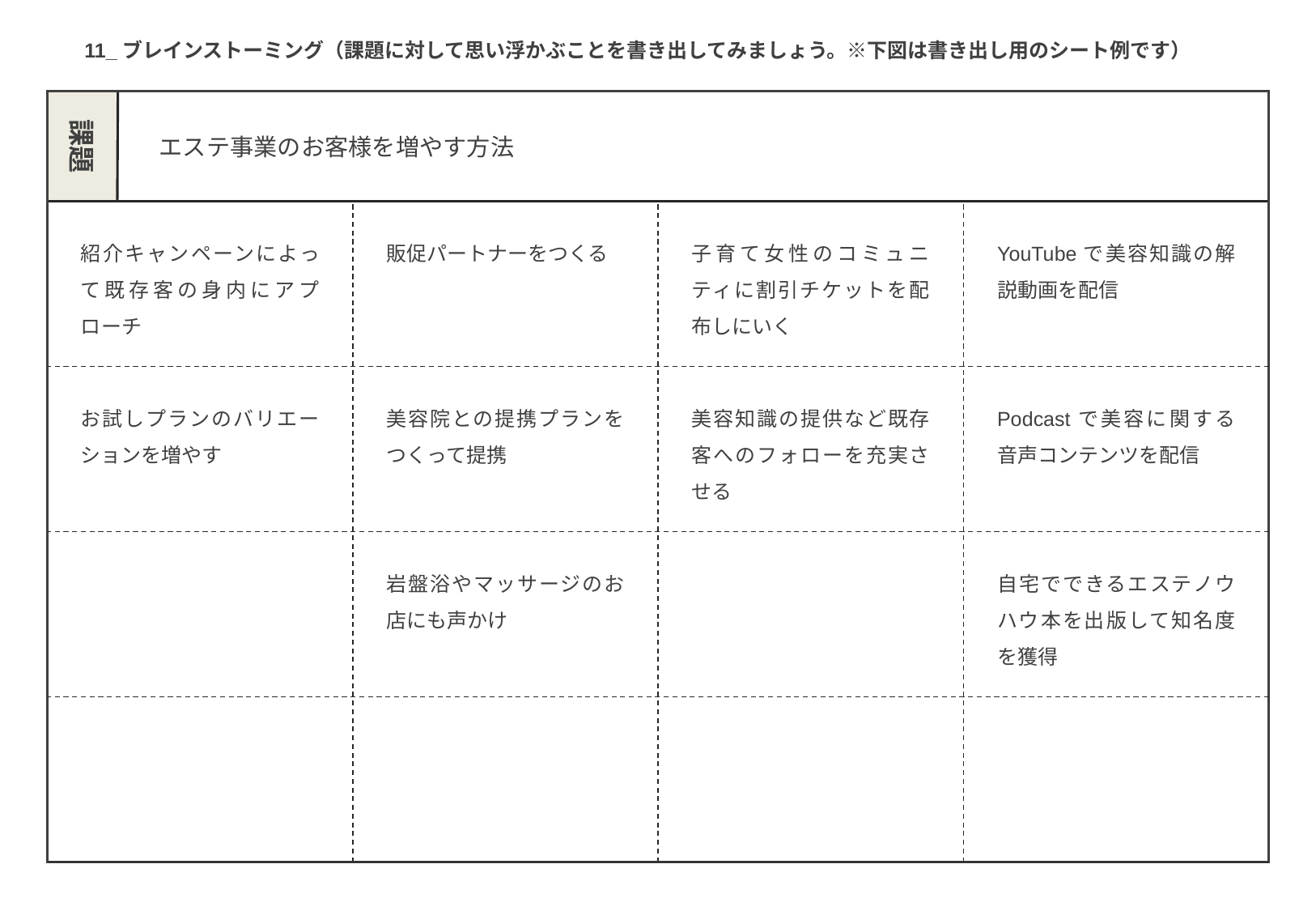

11_ブレインストーミング（課題に対して思い浮かぶことを書き出してみましょう。※下図は書き出し用のシート例です）

課題
エステ事業のお客様を増やす方法
紹介キャンペーンによって既存客の身内にアプローチ
販促パートナーをつくる
子育て女性のコミュニティに割引チケットを配布しにいく
YouTubeで美容知識の解説動画を配信
お試しプランのバリエーションを増やす
美容院との提携プランをつくって提携
美容知識の提供など既存客へのフォローを充実させる
Podcastで美容に関する音声コンテンツを配信
岩盤浴やマッサージのお店にも声かけ
自宅でできるエステノウハウ本を出版して知名度を獲得